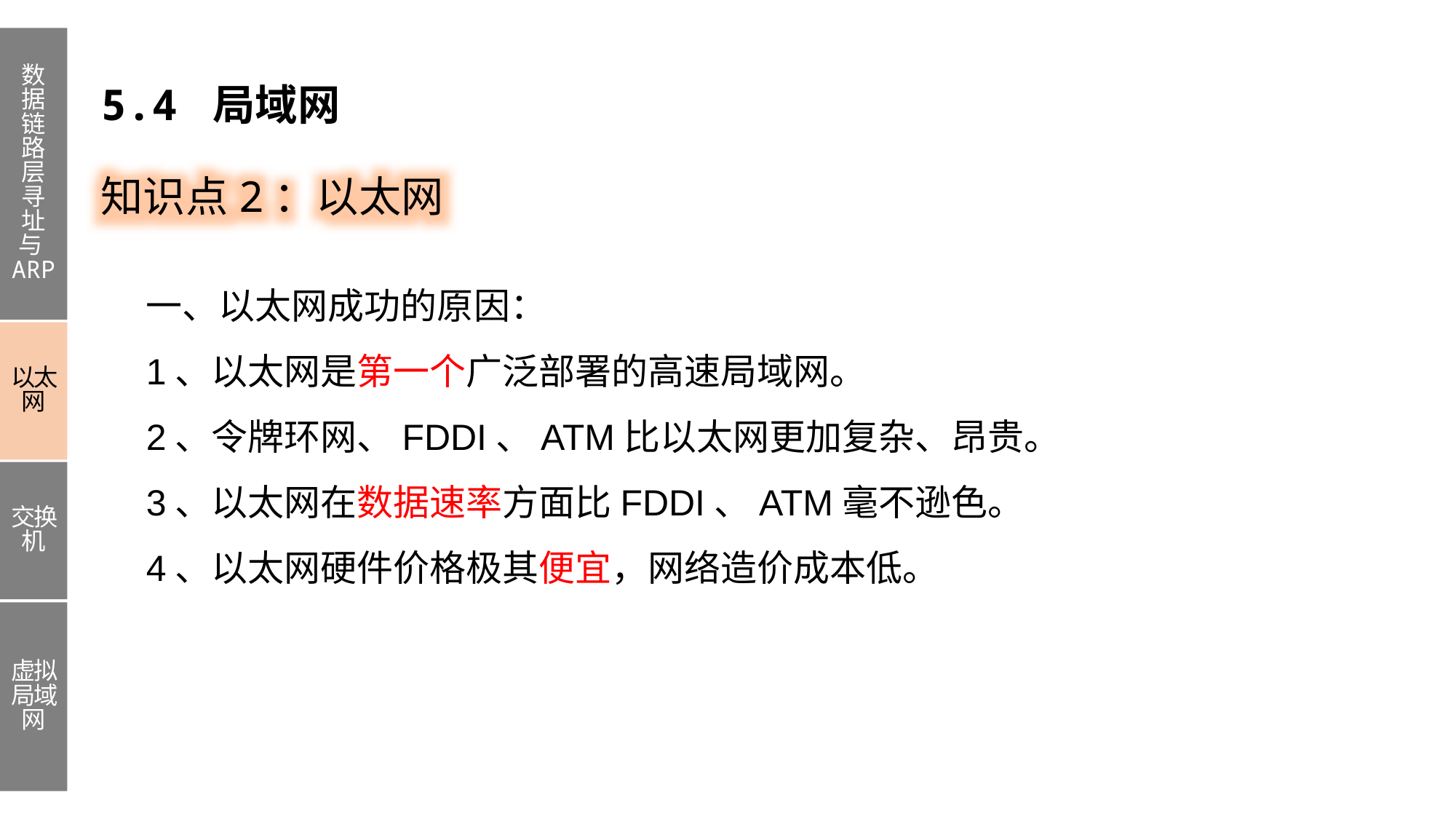

数据链路层寻址与ARP
以太网
交换机
虚拟局域网
5.4 局域网
知识点2：以太网
一、以太网成功的原因：
1、以太网是第一个广泛部署的高速局域网。
2、令牌环网、FDDI、ATM比以太网更加复杂、昂贵。
3、以太网在数据速率方面比FDDI、ATM毫不逊色。
4、以太网硬件价格极其便宜，网络造价成本低。